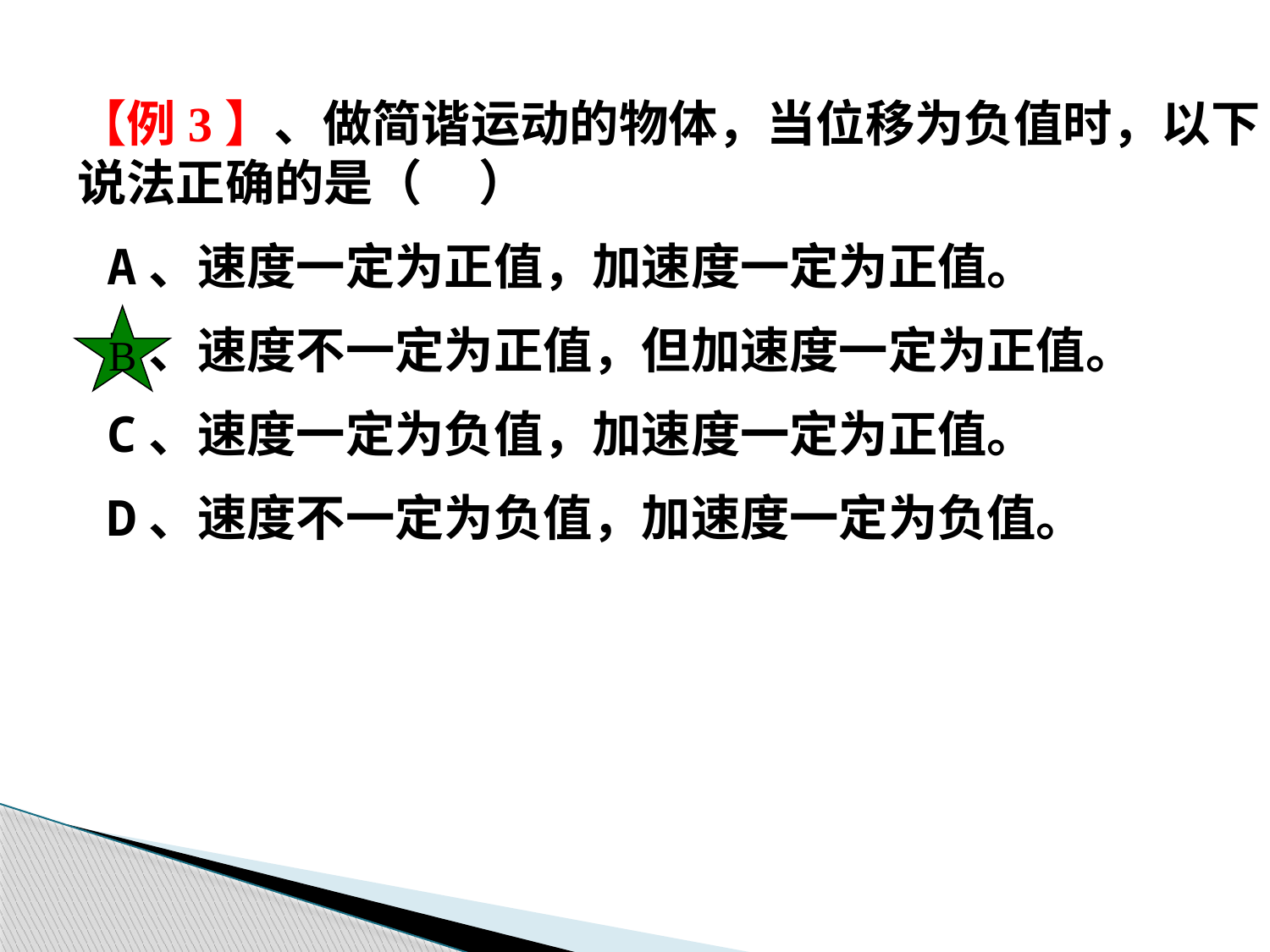

【例3】、做简谐运动的物体，当位移为负值时，以下说法正确的是（     ）
 A、速度一定为正值，加速度一定为正值。
 B、速度不一定为正值，但加速度一定为正值。
 C、速度一定为负值，加速度一定为正值。
 D、速度不一定为负值，加速度一定为负值。

B